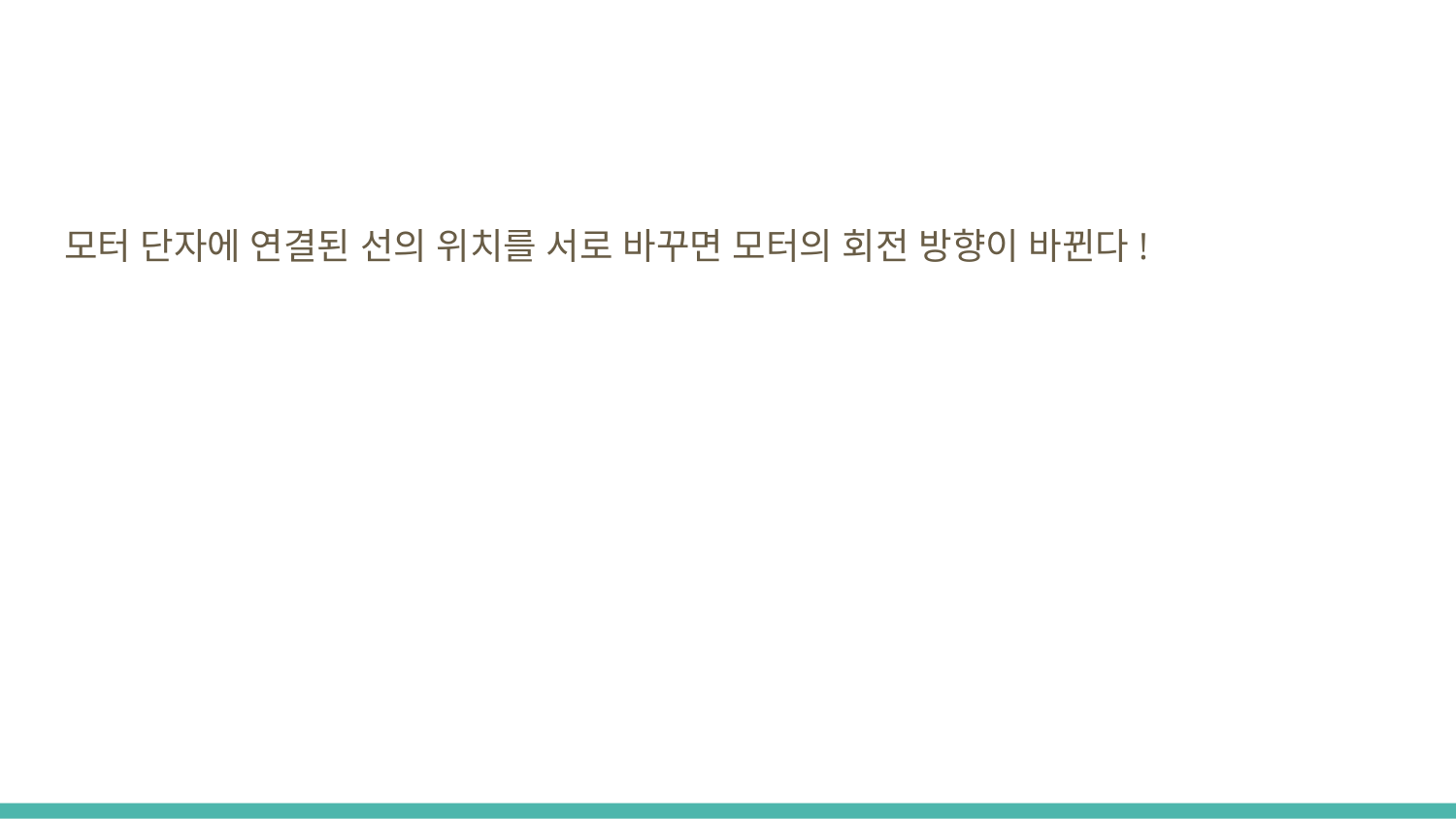

#
모터 단자에 연결된 선의 위치를 서로 바꾸면 모터의 회전 방향이 바뀐다!